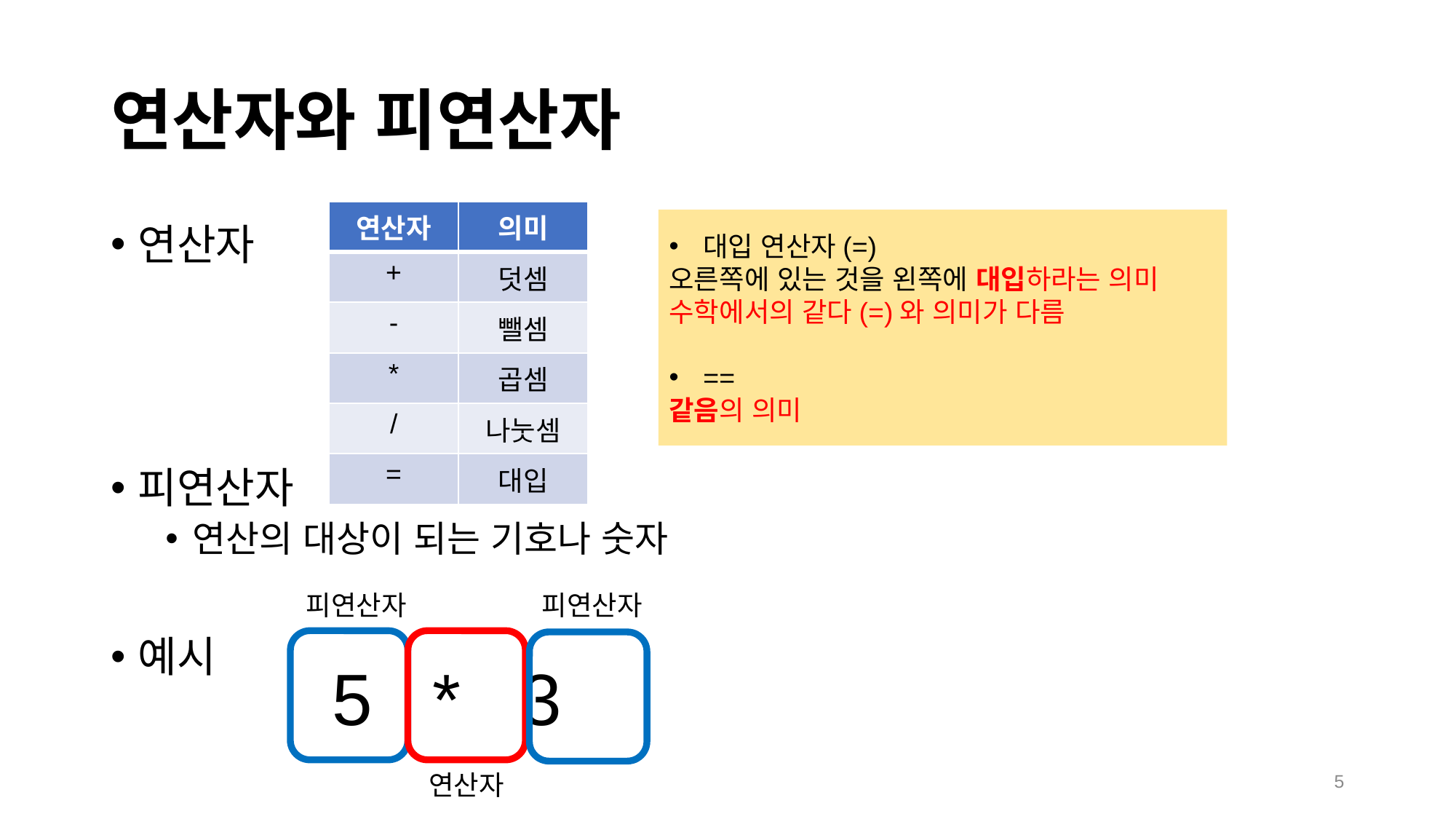

# 연산자와 피연산자
| 연산자 | 의미 |
| --- | --- |
| + | 덧셈 |
| - | 뺄셈 |
| \* | 곱셈 |
| / | 나눗셈 |
| = | 대입 |
대입 연산자(=)
오른쪽에 있는 것을 왼쪽에 대입하라는 의미
수학에서의 같다(=)와 의미가 다름

==
같음의 의미
연산자

피연산자
연산의 대상이 되는 기호나 숫자

예시

피연산자
피연산자

5   *   3
5
연산자